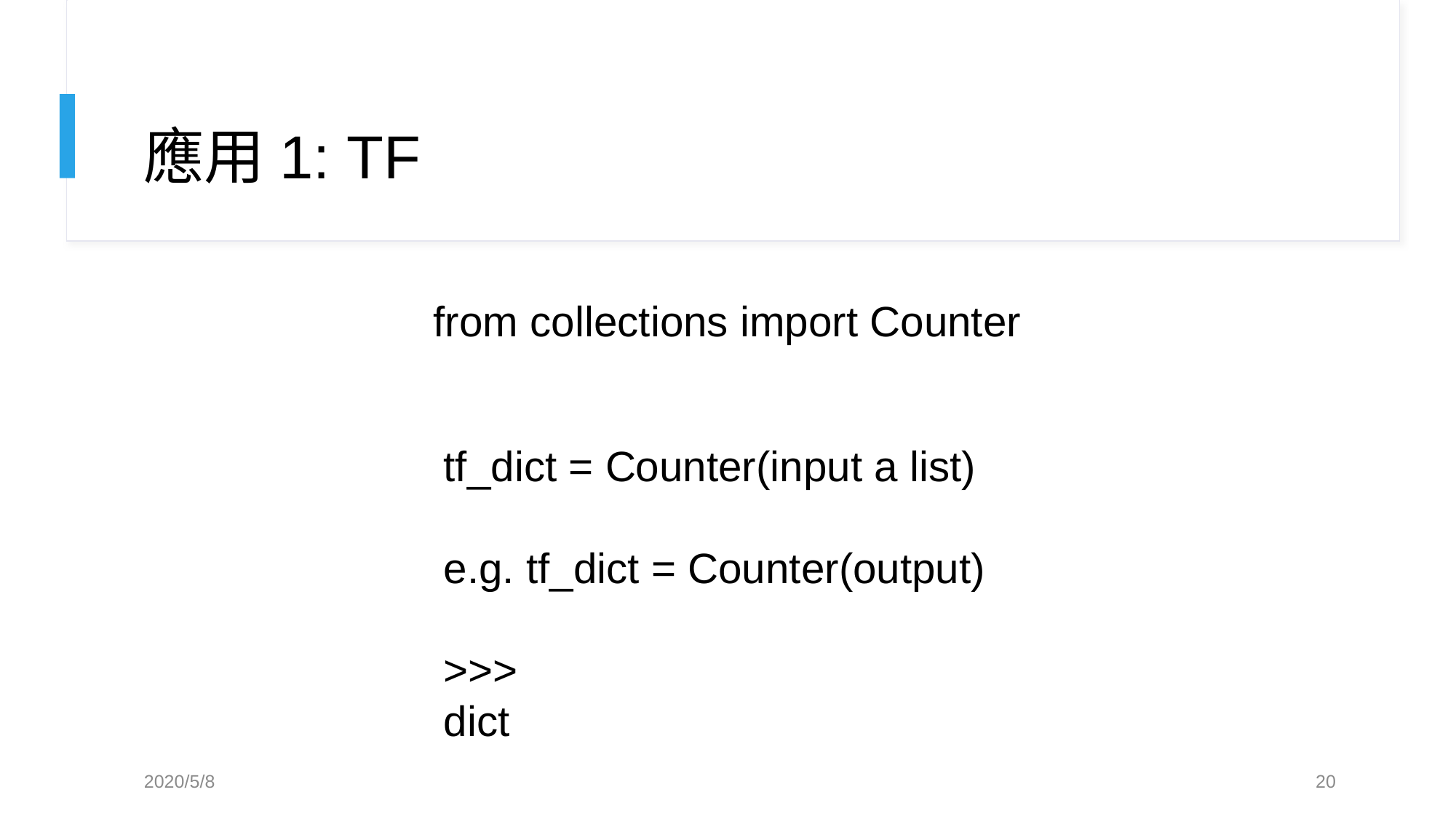

# 應用1: TF
from collections import Counter
tf_dict = Counter(input a list)

e.g. tf_dict = Counter(output)

>>>
dict
2020/5/8
20